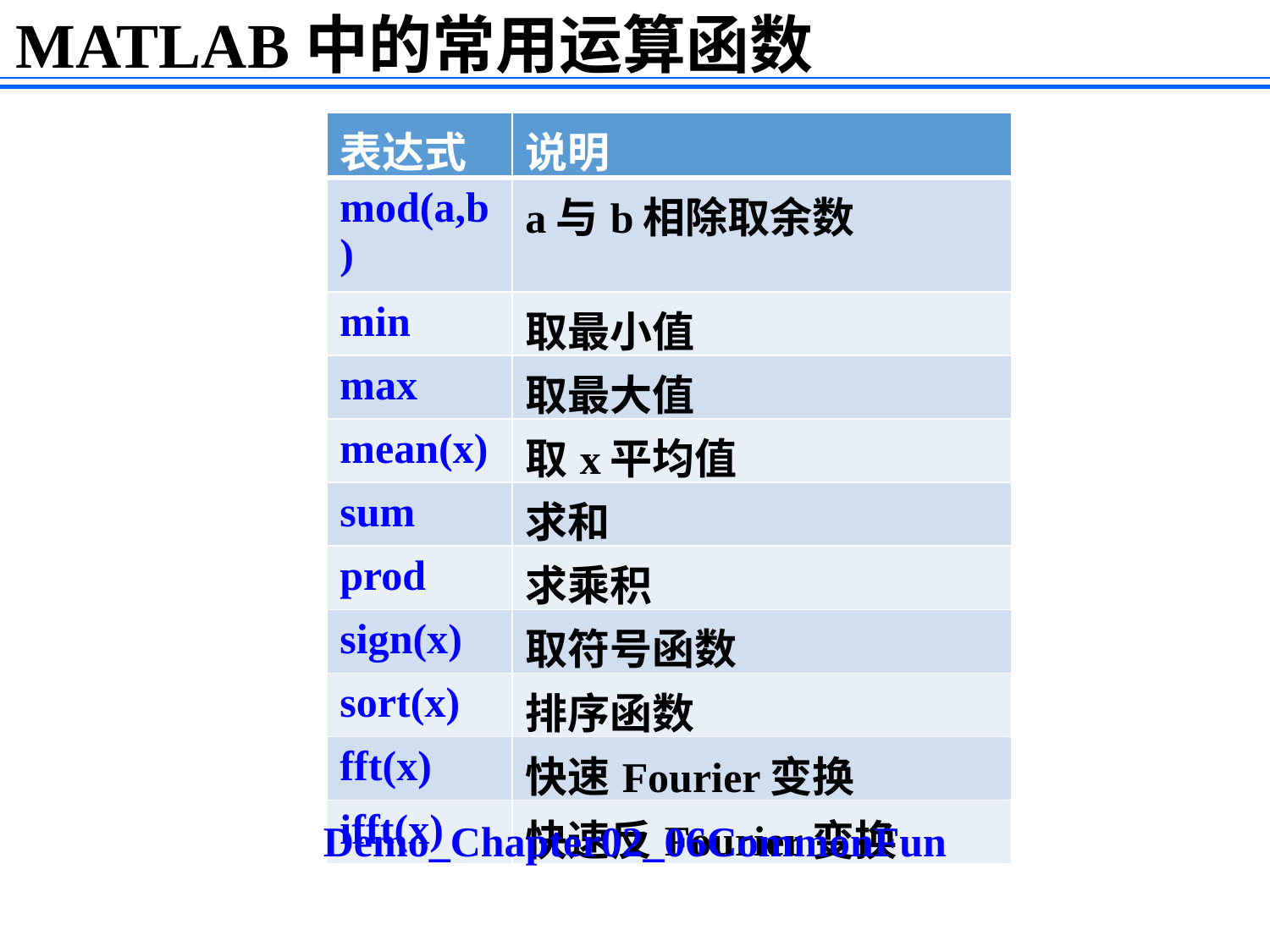

MATLAB中的常用运算函数

| 表达式 | 说明 |
| --- | --- |
| mod(a,b) | a与b相除取余数 |
| min | 取最小值 |
| max | 取最大值 |
| mean(x) | 取x平均值 |
| sum | 求和 |
| prod | 求乘积 |
| sign(x) | 取符号函数 |
| sort(x) | 排序函数 |
| fft(x) | 快速Fourier变换 |
| ifft(x) | 快速反Fourier变换 |
Demo_Chapter02_06CommonFun